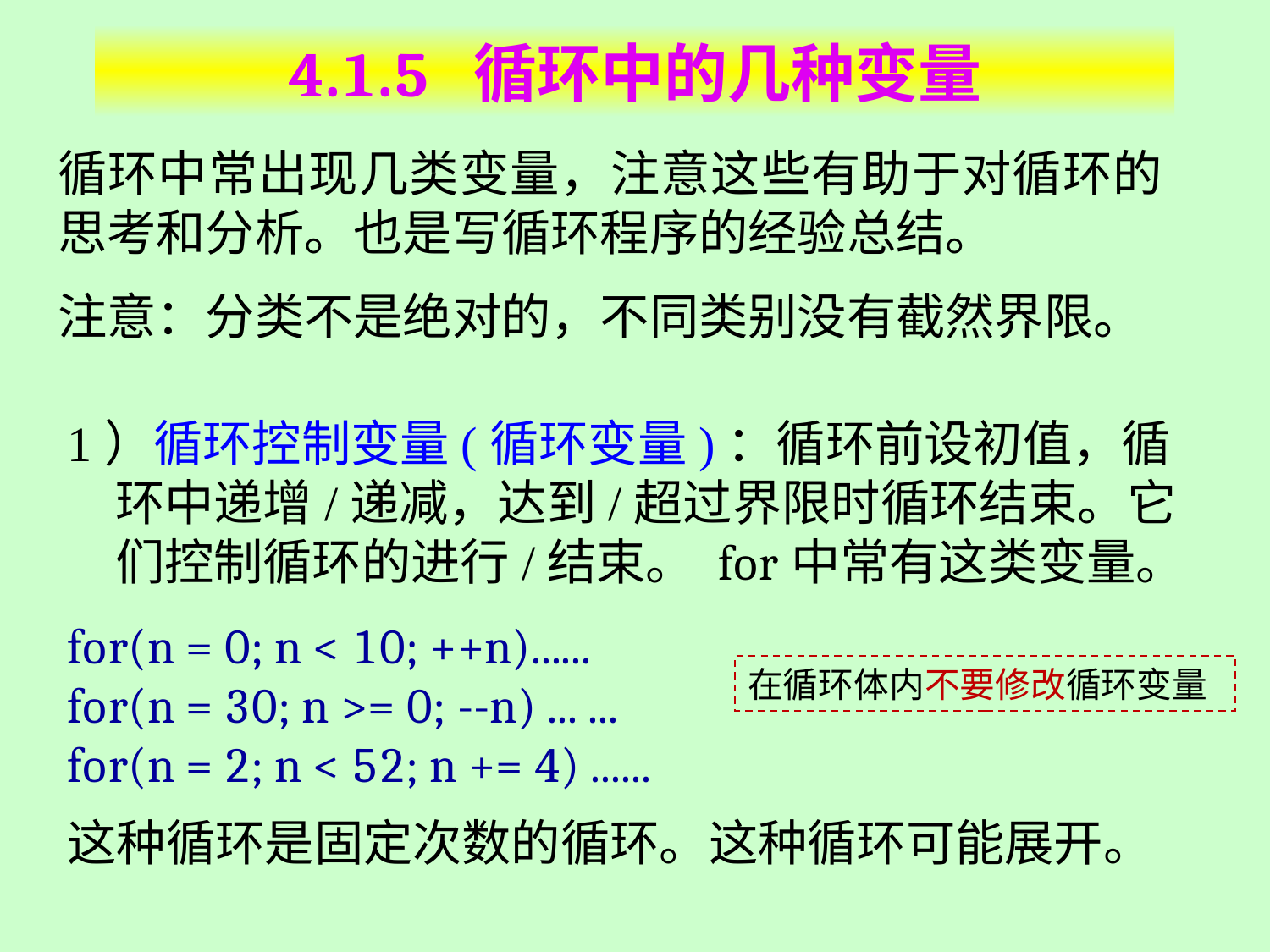

# 4.1.5  循环中的几种变量
循环中常出现几类变量，注意这些有助于对循环的思考和分析。也是写循环程序的经验总结。
注意：分类不是绝对的，不同类别没有截然界限。
1）循环控制变量(循环变量)：循环前设初值，循环中递增/递减，达到/超过界限时循环结束。它们控制循环的进行/结束。 for中常有这类变量。
for(n = 0; n < 10; ++n)......
for(n = 30; n >= 0; --n) ... ...
for(n = 2; n < 52; n += 4) ......
这种循环是固定次数的循环。这种循环可能展开。
在循环体内不要修改循环变量
39